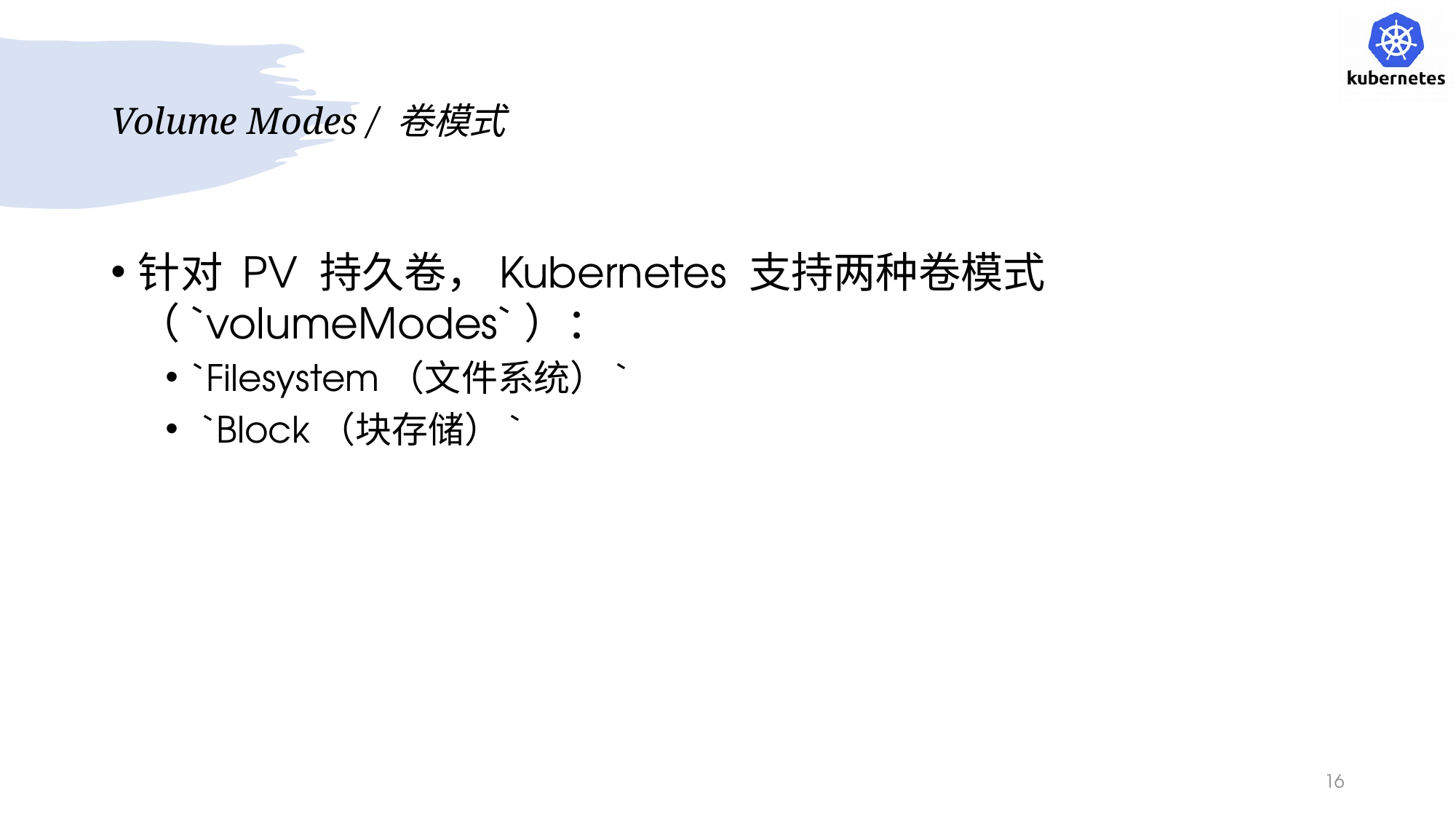

# Volume Modes / 卷模式
针对 PV 持久卷，Kubernetes 支持两种卷模式（`volumeModes`）：
`Filesystem（文件系统）`
 `Block（块存储）`
16